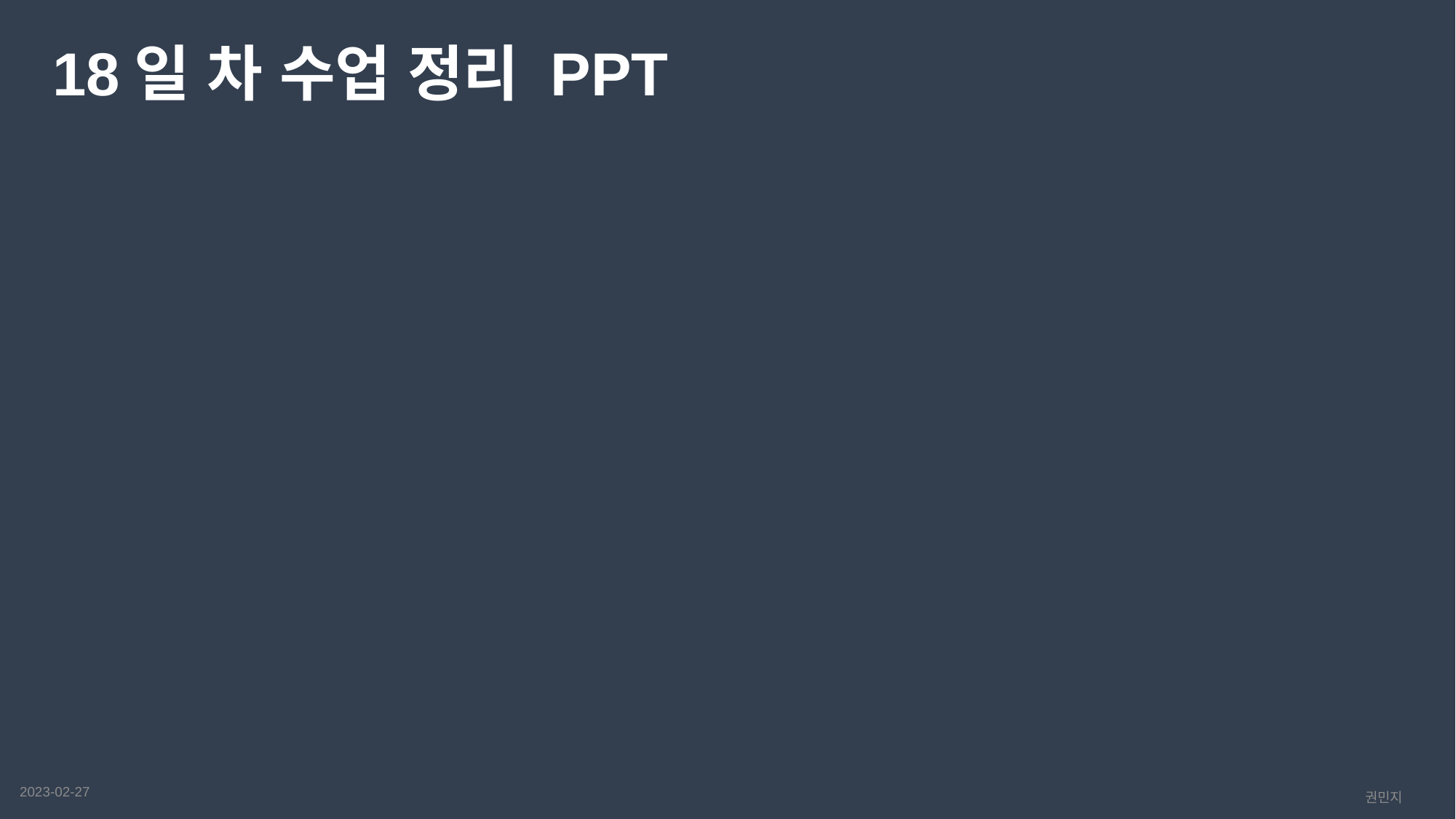

18일 차 수업 정리 PPT
2023-02-27
권민지